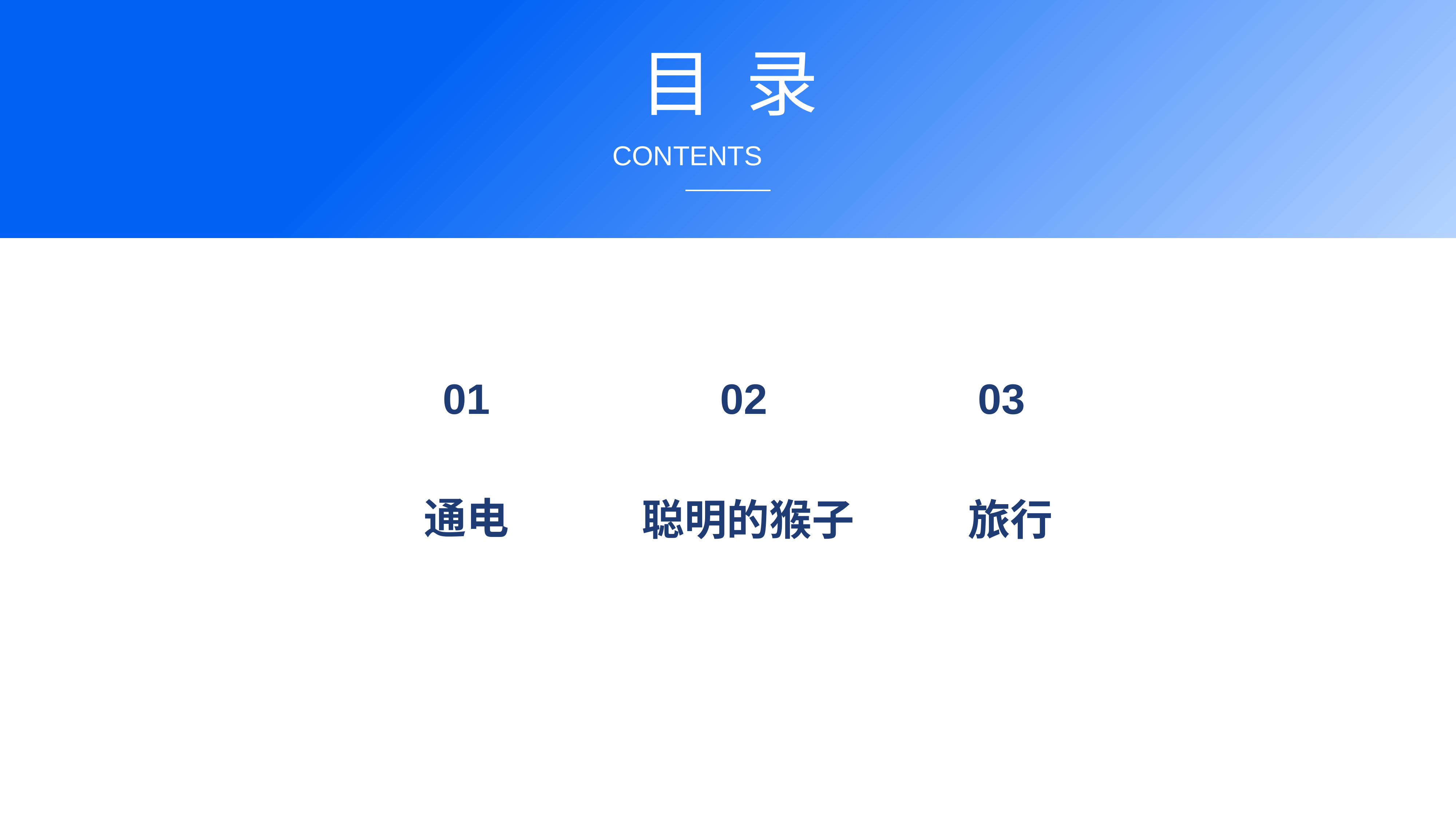

目  录
CONTENTS
01
02
03
通电
聪明的猴子
旅行